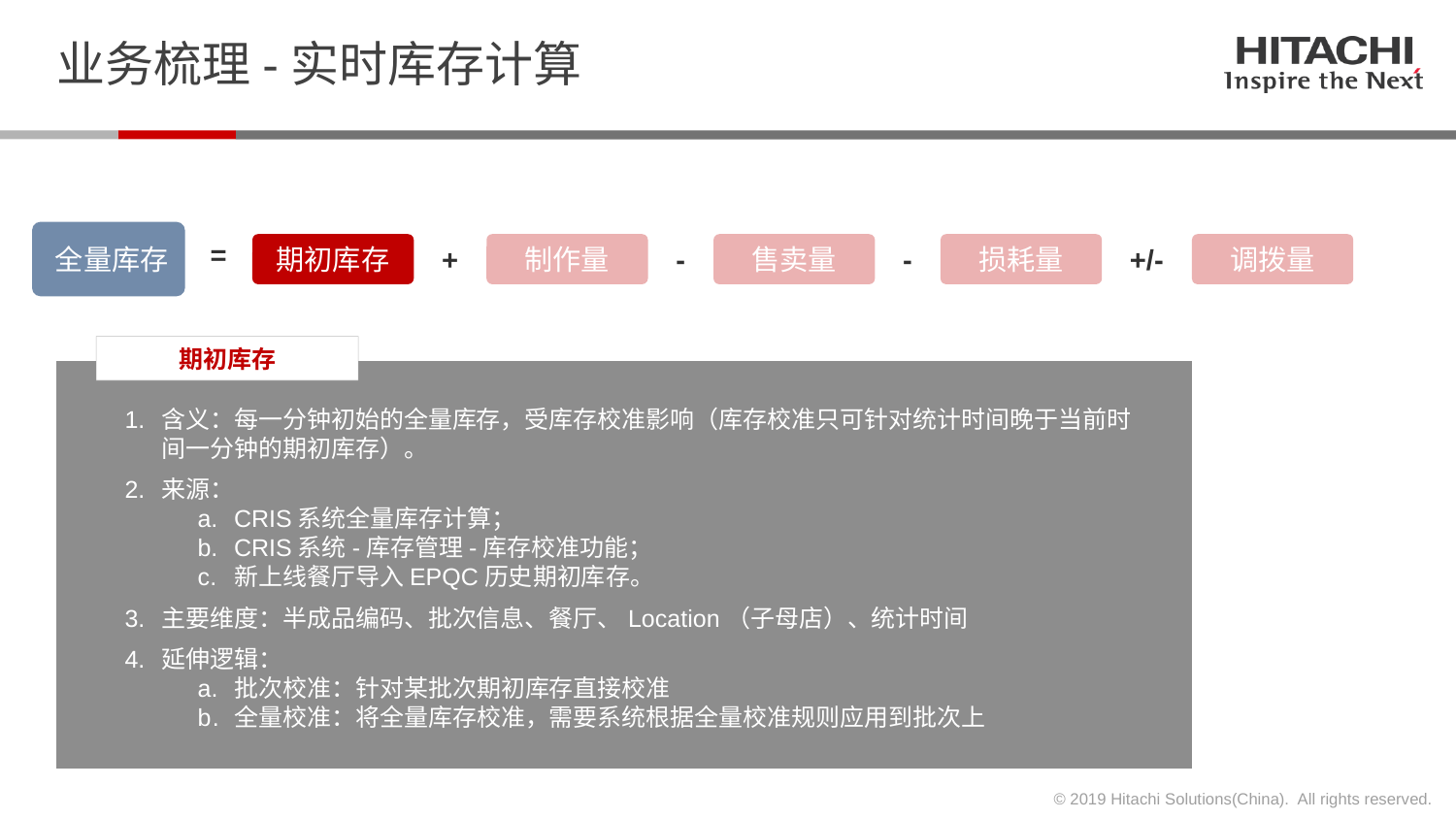

# 业务梳理-实时库存计算

期初库存
全量库存
=
期初库存
制作量
售卖量
损耗量
调拨量
+
-
-
+/-

含义：每一分钟初始的全量库存，受库存校准影响（库存校准只可针对统计时间晚于当前时间一分钟的期初库存）。
来源：
CRIS系统全量库存计算；
CRIS系统-库存管理-库存校准功能；
新上线餐厅导入EPQC历史期初库存。
主要维度：半成品编码、批次信息、餐厅、Location（子母店）、统计时间
延伸逻辑：
批次校准：针对某批次期初库存直接校准
全量校准：将全量库存校准，需要系统根据全量校准规则应用到批次上